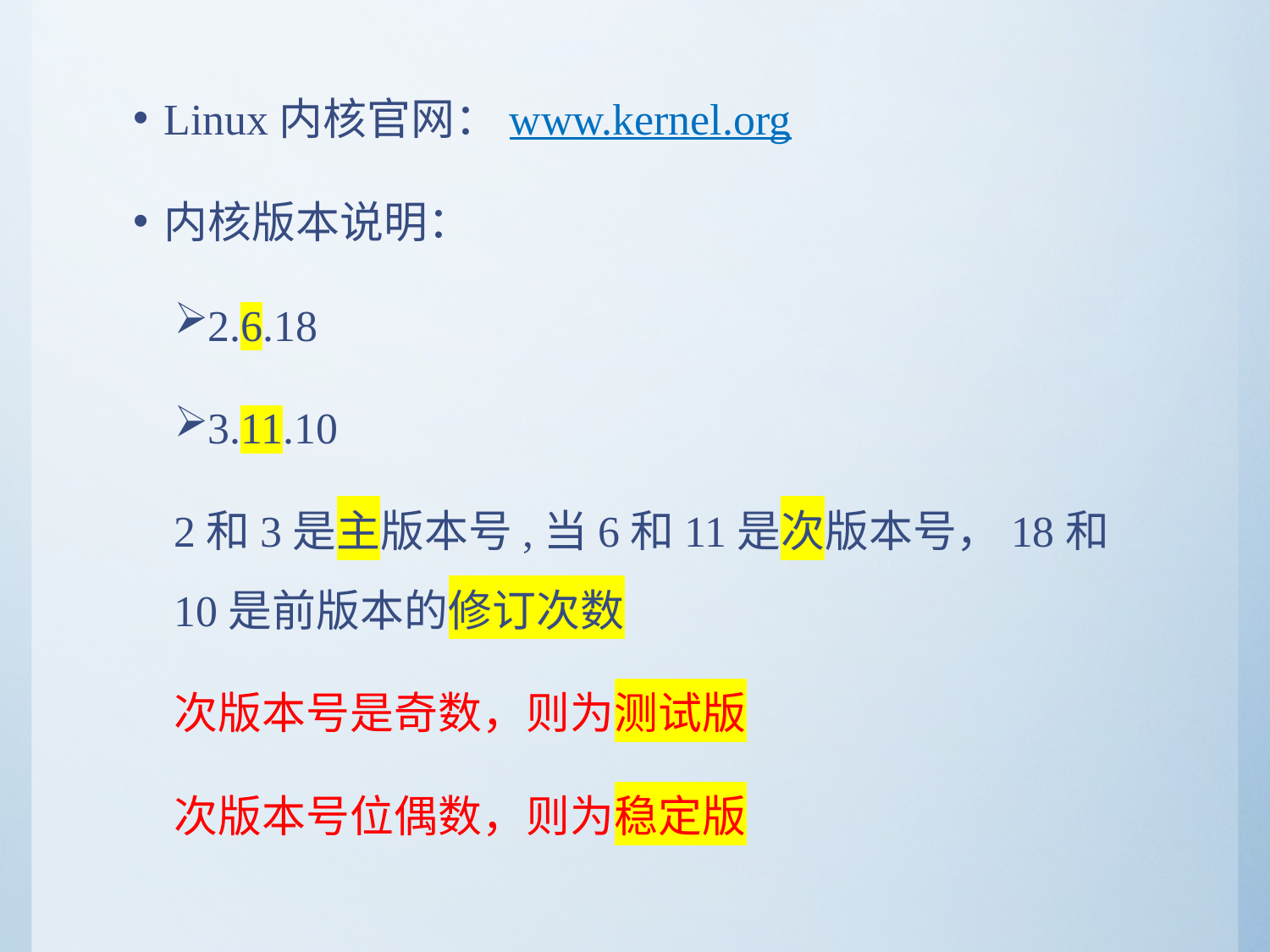

Linux内核官网：www.kernel.org
内核版本说明：
2.6.18
3.11.10
2和3是主版本号,当6和11是次版本号，18和10是前版本的修订次数
次版本号是奇数，则为测试版
次版本号位偶数，则为稳定版